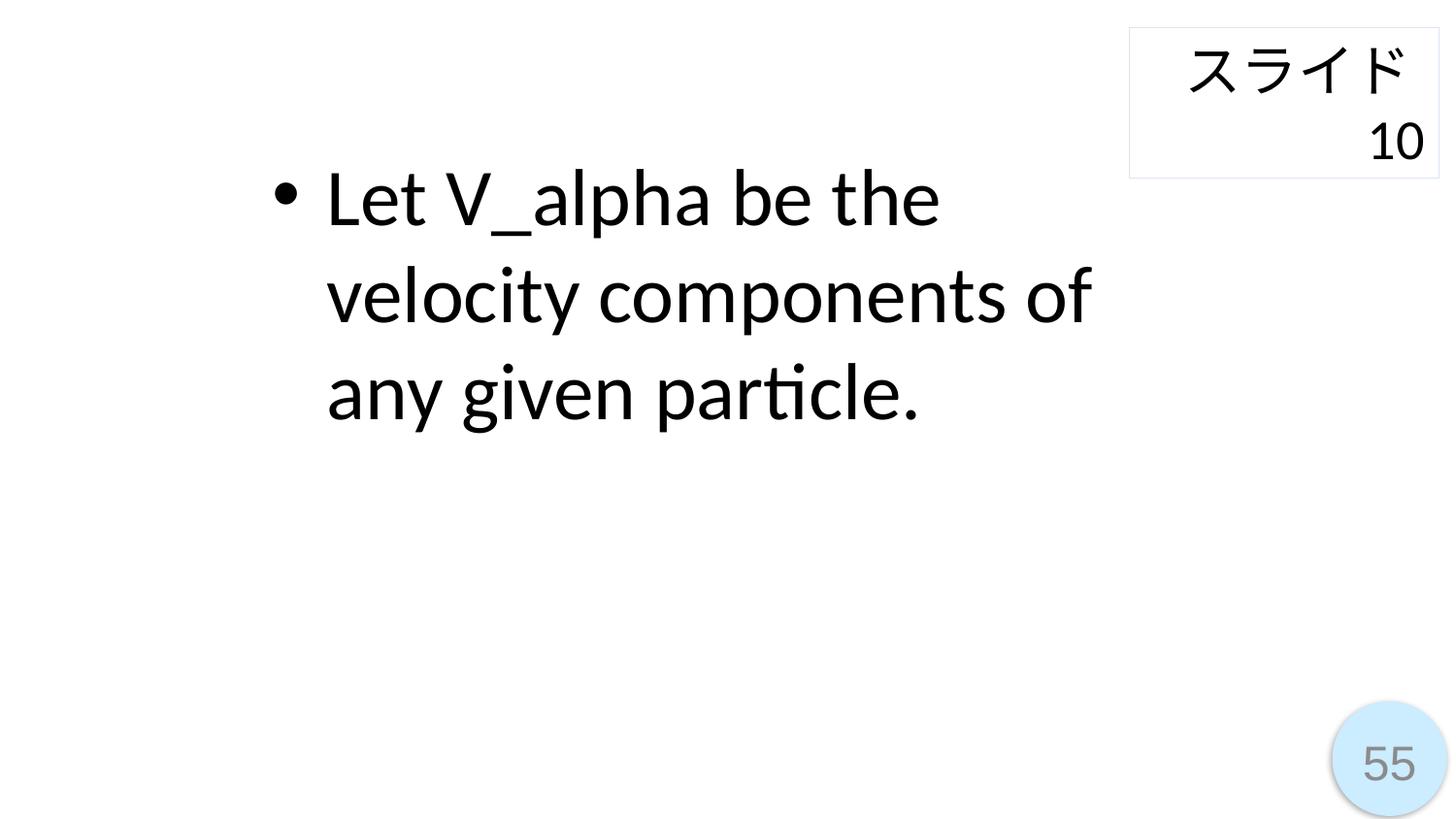

スライド10
Let V_alpha be the velocity components of any given particle.
55